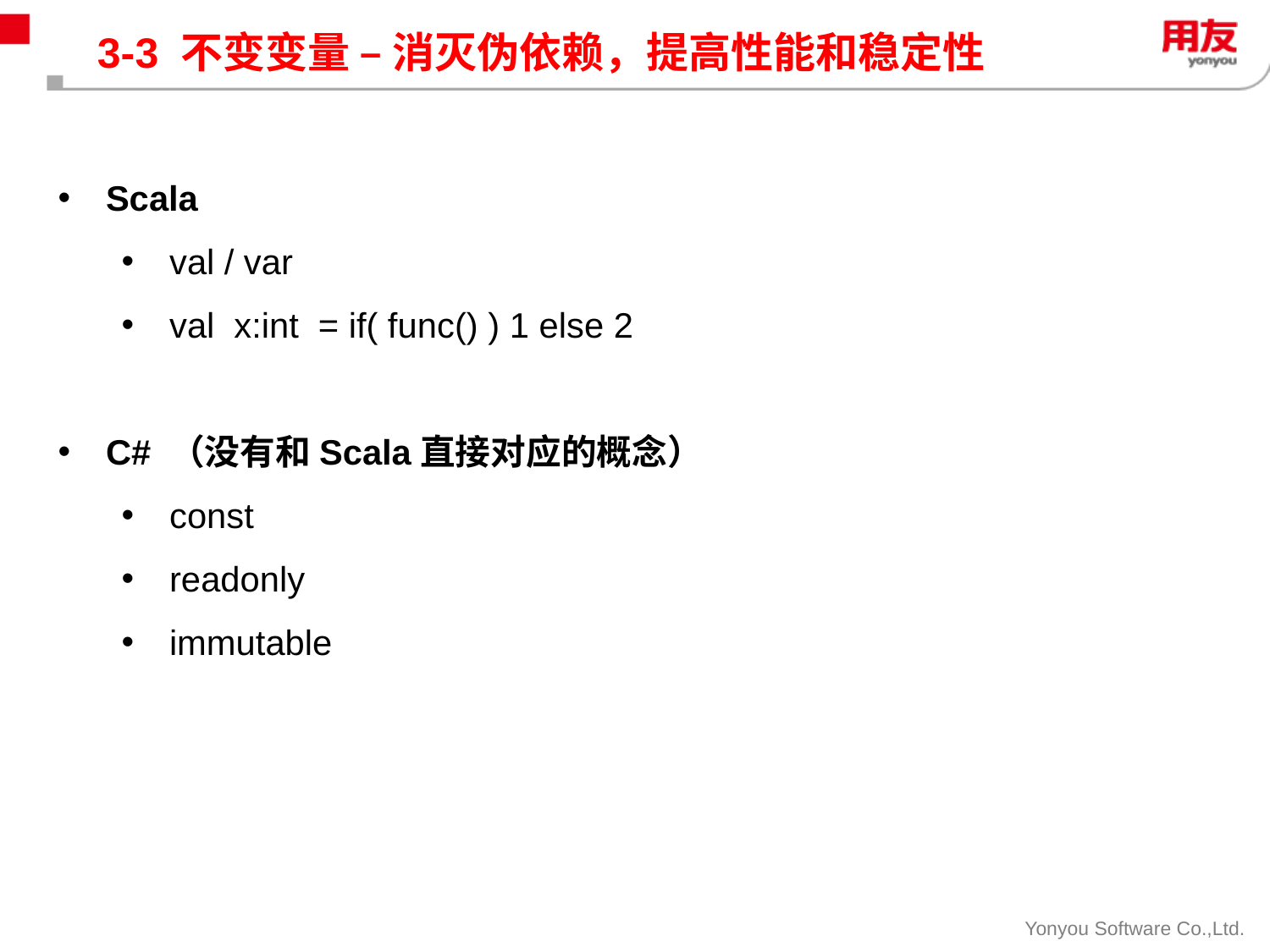

# 3-3 不变变量 – 消灭伪依赖，提高性能和稳定性
Scala
val / var
val  x:int  = if( func() ) 1 else 2

C# （没有和Scala直接对应的概念）
const
readonly
immutable